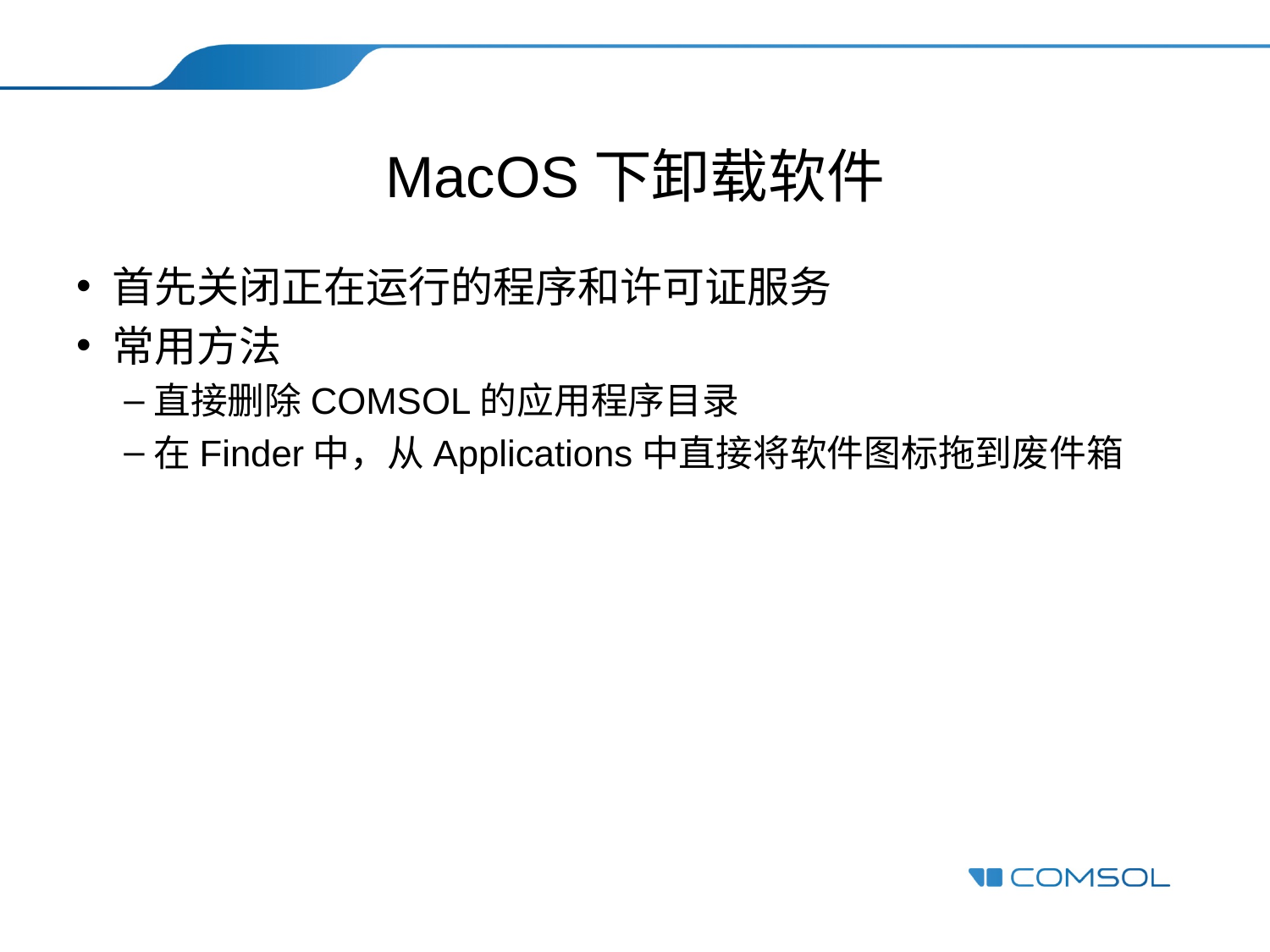

# MacOS下卸载软件
首先关闭正在运行的程序和许可证服务
常用方法
直接删除COMSOL的应用程序目录
在Finder中，从Applications中直接将软件图标拖到废件箱